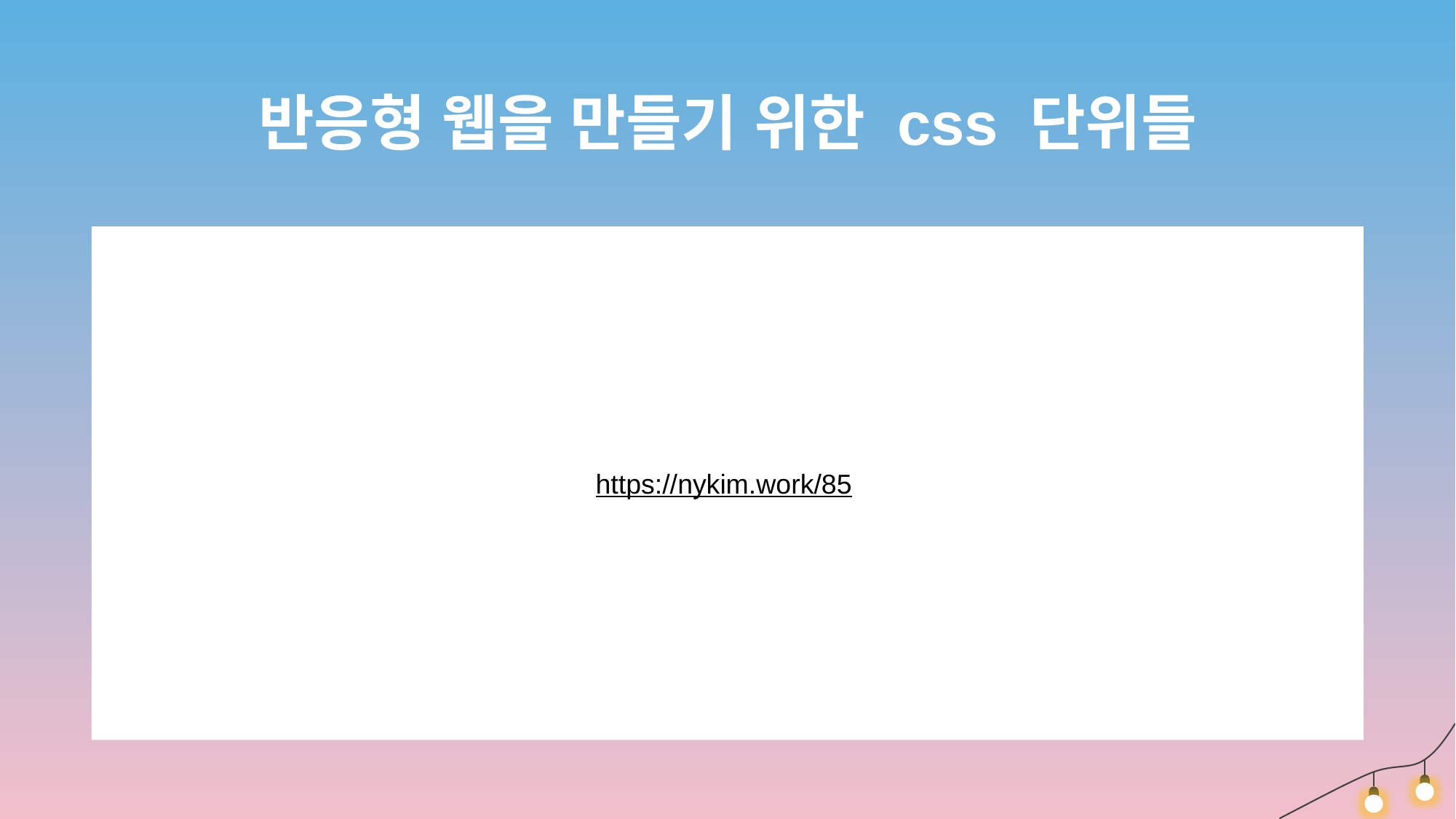

반응형 웹을 만들기 위한 css 단위들
https://nykim.work/85